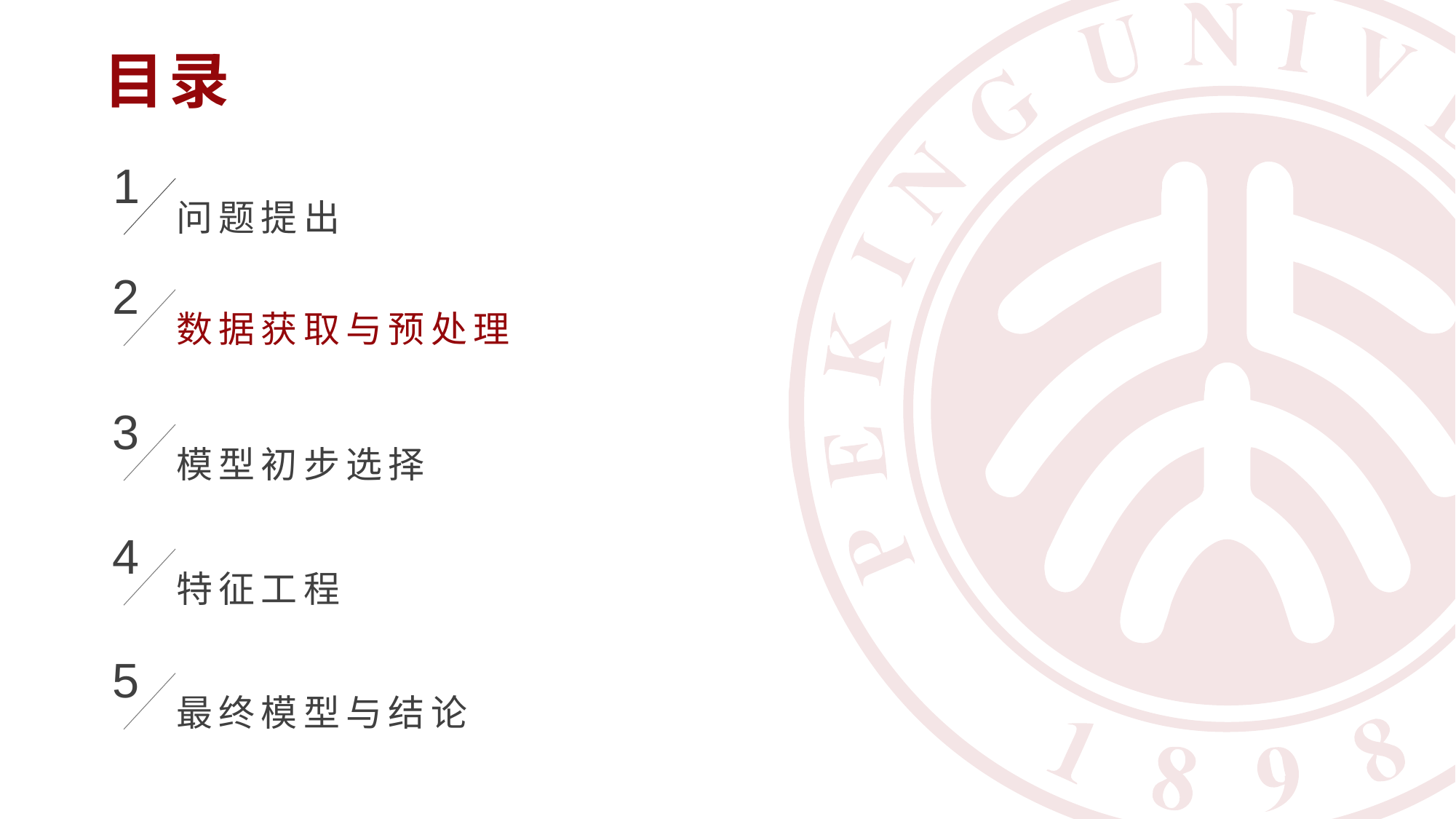

目录
1
问题提出
2
数据获取与预处理
3
模型初步选择
4
特征工程
5
最终模型与结论